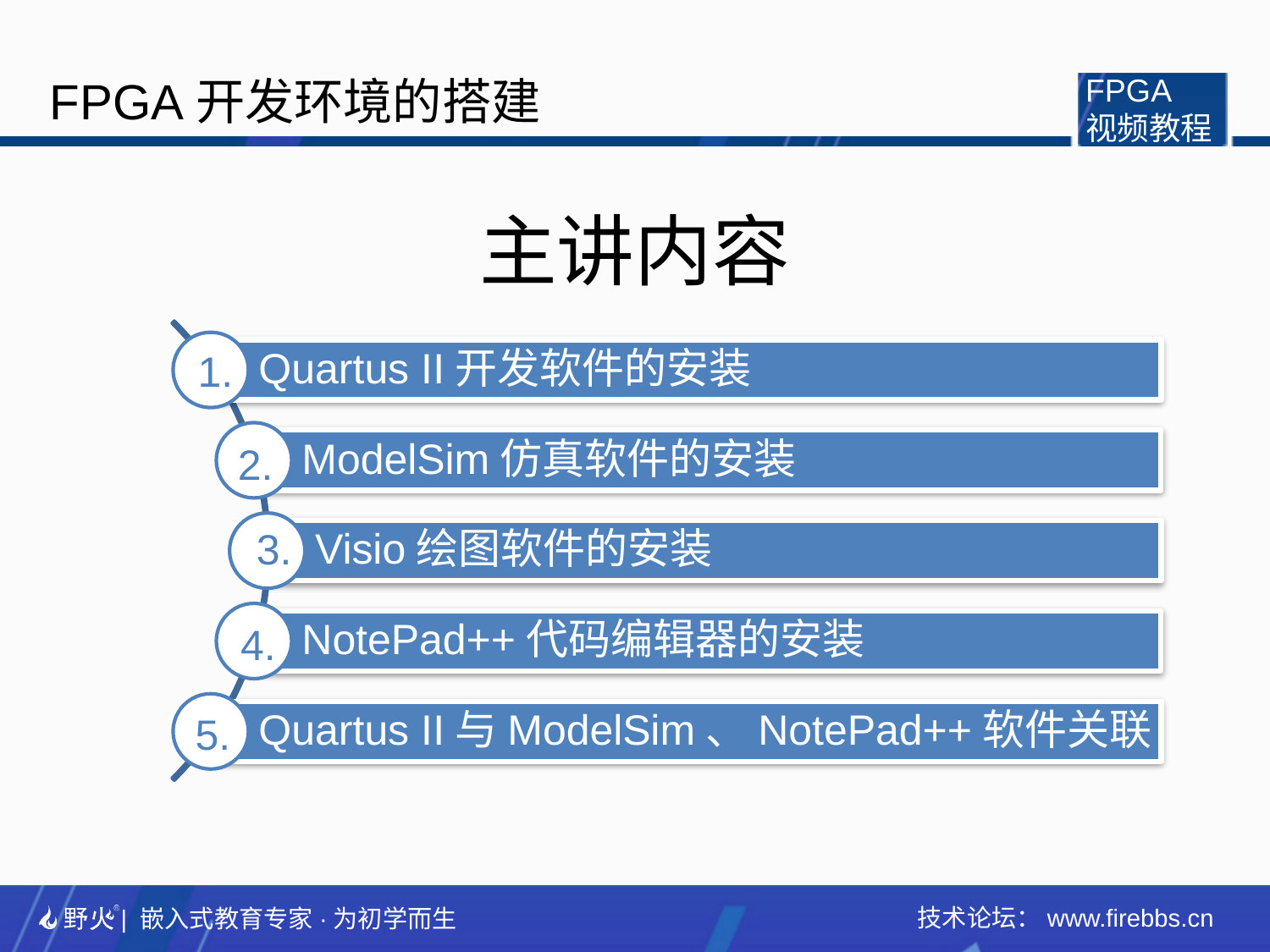

FPGA开发环境的搭建
FPGA
视频教程
主讲内容
Quartus II开发软件的安装
ModelSim仿真软件的安装
Visio绘图软件的安装
NotePad++代码编辑器的安装
Quartus II与ModelSim、NotePad++软件关联
1.
2.
3.
4.
5.